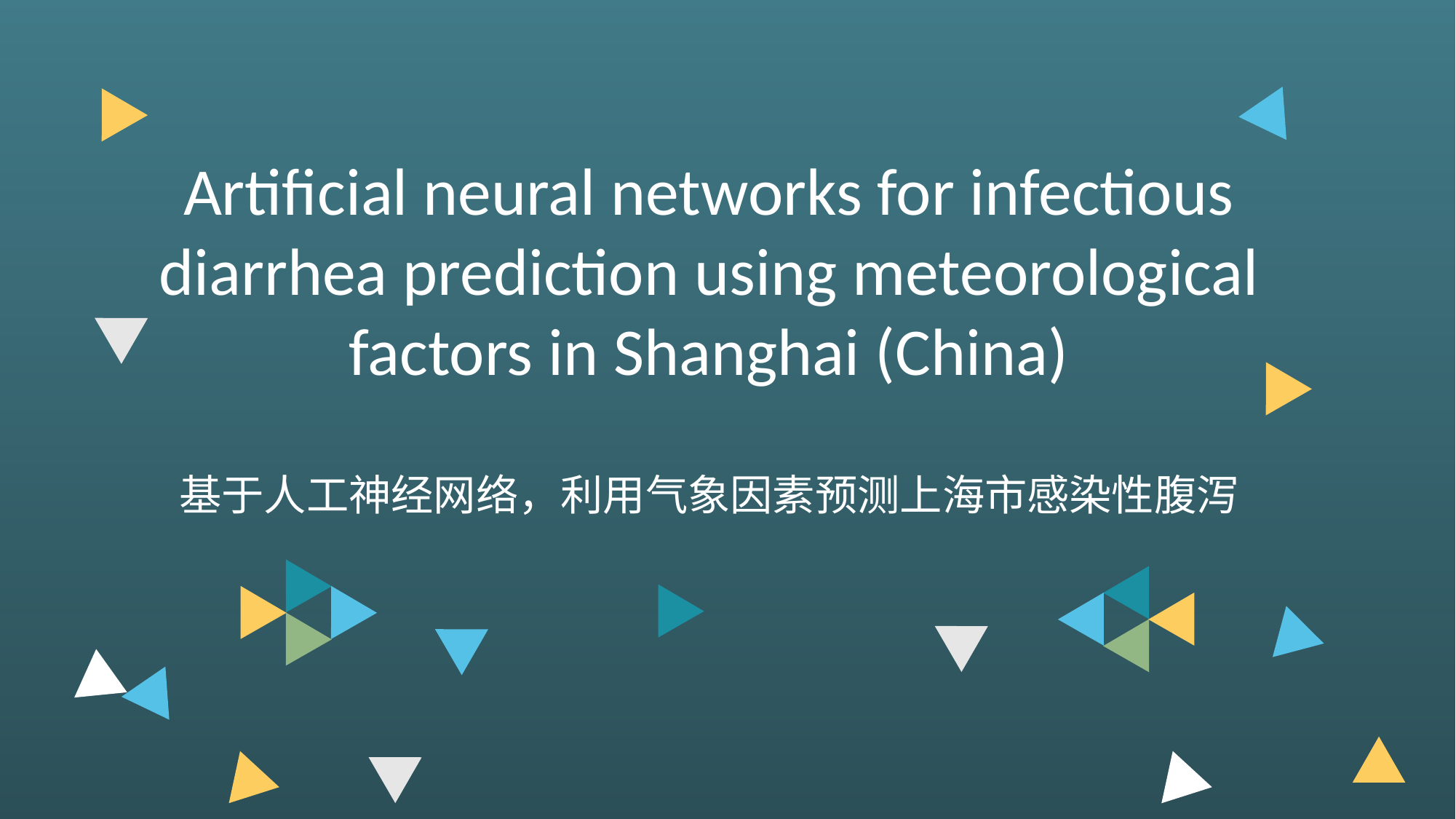

Artificial neural networks for infectious diarrhea prediction using meteorological factors in Shanghai (China)

基于人工神经网络，利用气象因素预测上海市感染性腹泻